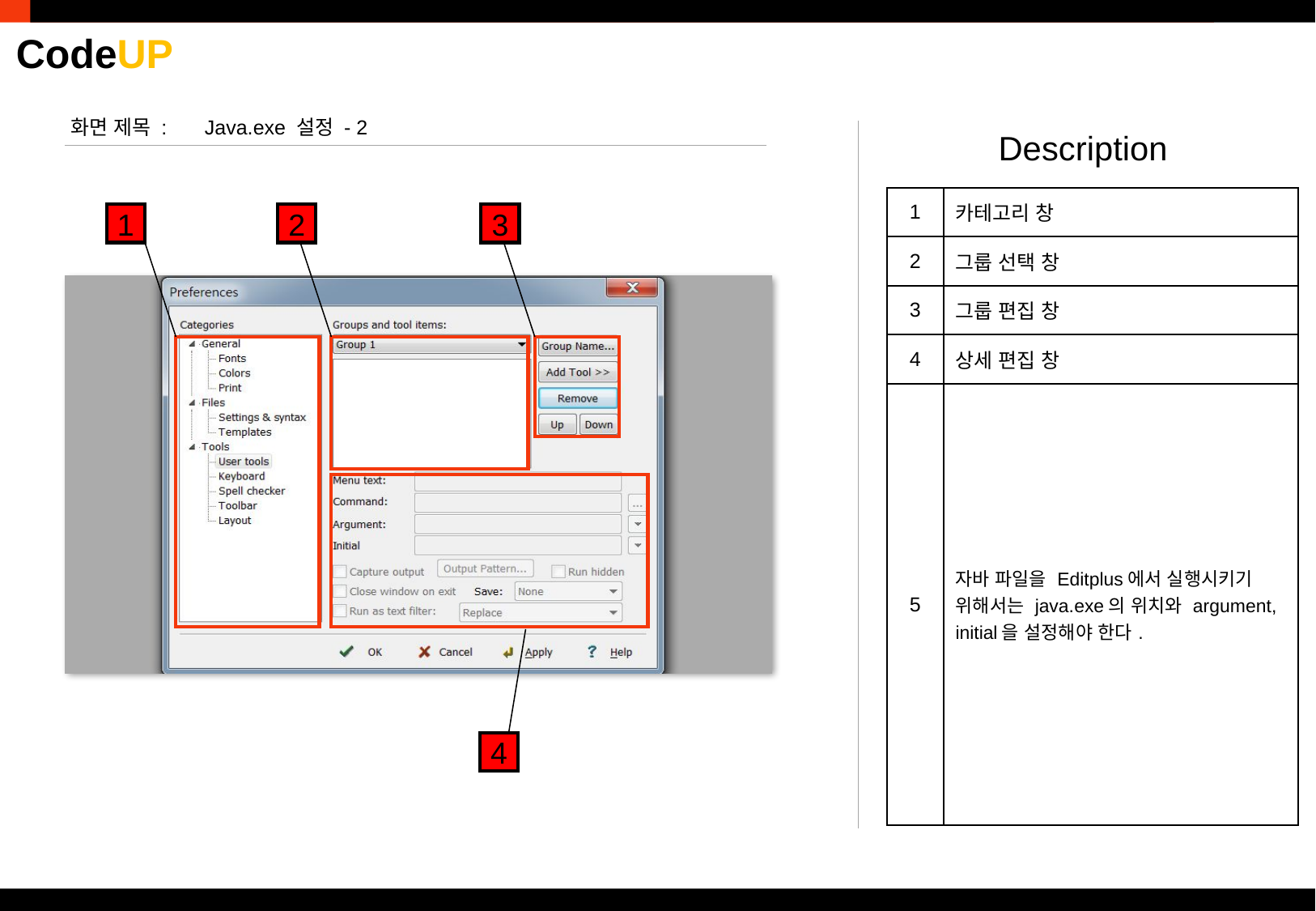

화면 제목 :
Java.exe 설정 - 2
Description
| 1 | 카테고리 창 |
| --- | --- |
| 2 | 그룹 선택 창 |
| 3 | 그룹 편집 창 |
| 4 | 상세 편집 창 |
| 5 | 자바 파일을 Editplus에서 실행시키기 위해서는 java.exe의 위치와 argument, initial을 설정해야 한다. |
1
2
3

4